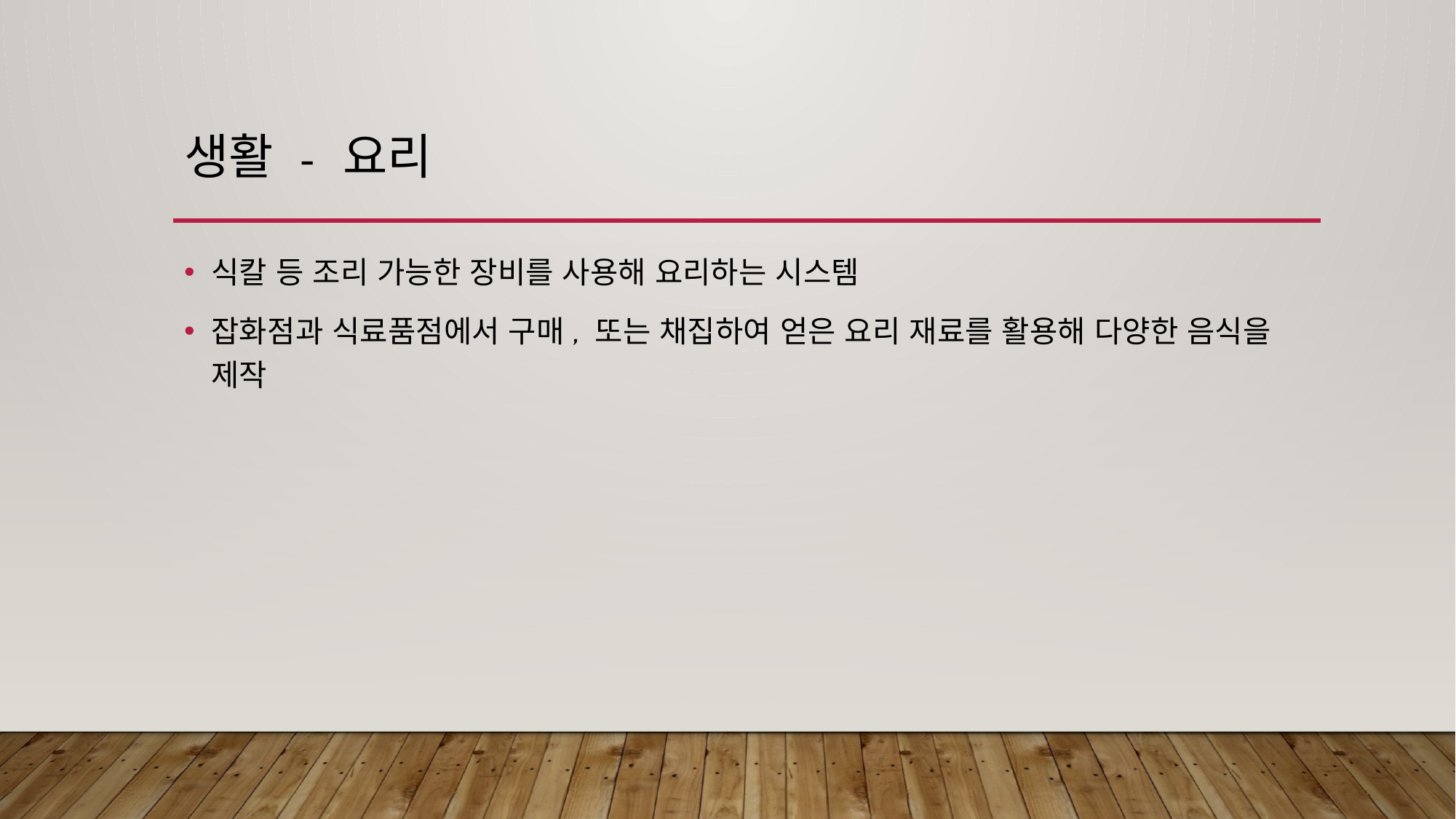

# 생활 - 요리
식칼 등 조리 가능한 장비를 사용해 요리하는 시스템
잡화점과 식료품점에서 구매, 또는 채집하여 얻은 요리 재료를 활용해 다양한 음식을 제작